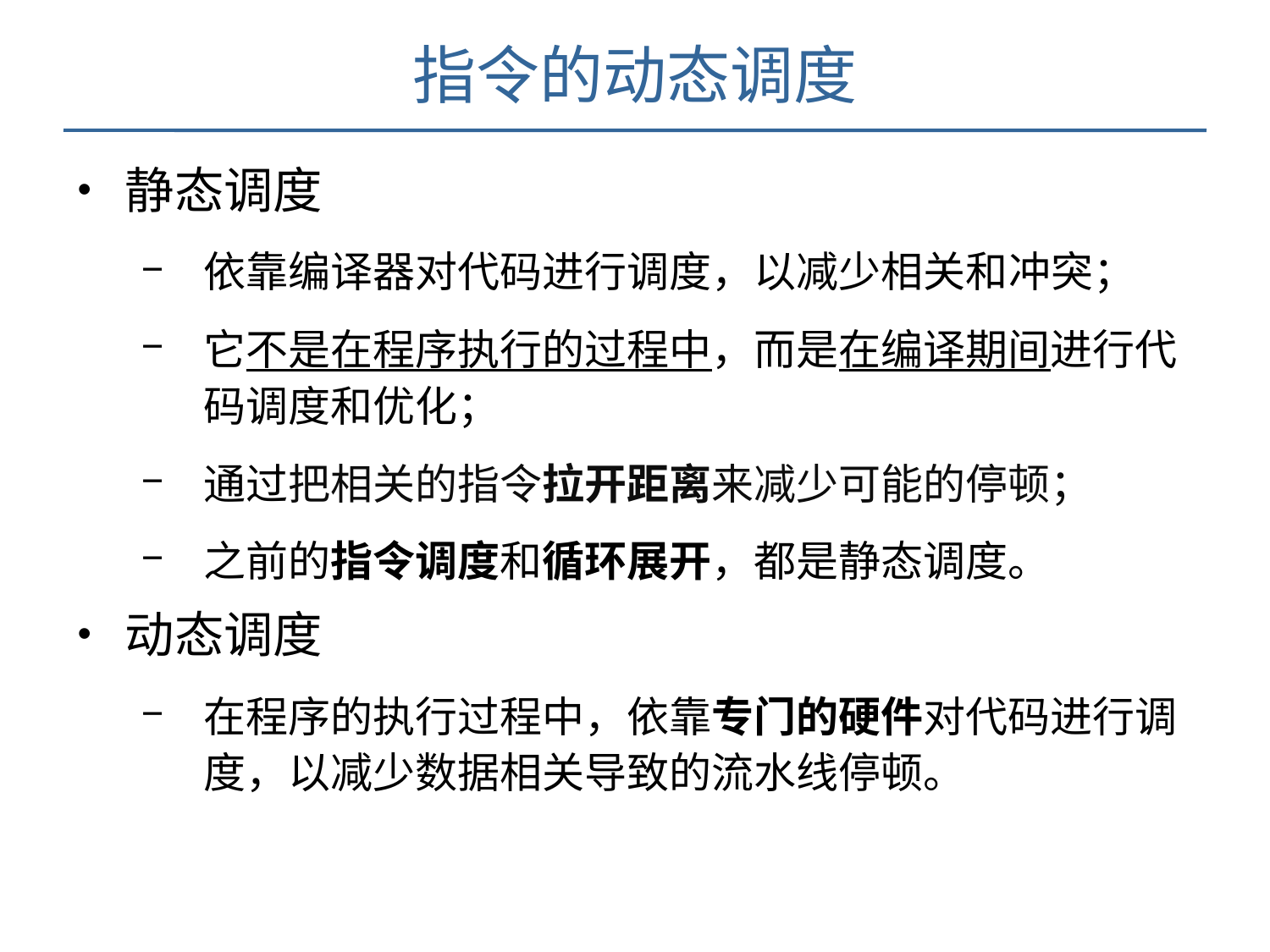

指令的动态调度
静态调度
依靠编译器对代码进行调度，以减少相关和冲突；
它不是在程序执行的过程中，而是在编译期间进行代码调度和优化；
通过把相关的指令拉开距离来减少可能的停顿；
之前的指令调度和循环展开，都是静态调度。
动态调度
在程序的执行过程中，依靠专门的硬件对代码进行调度，以减少数据相关导致的流水线停顿。